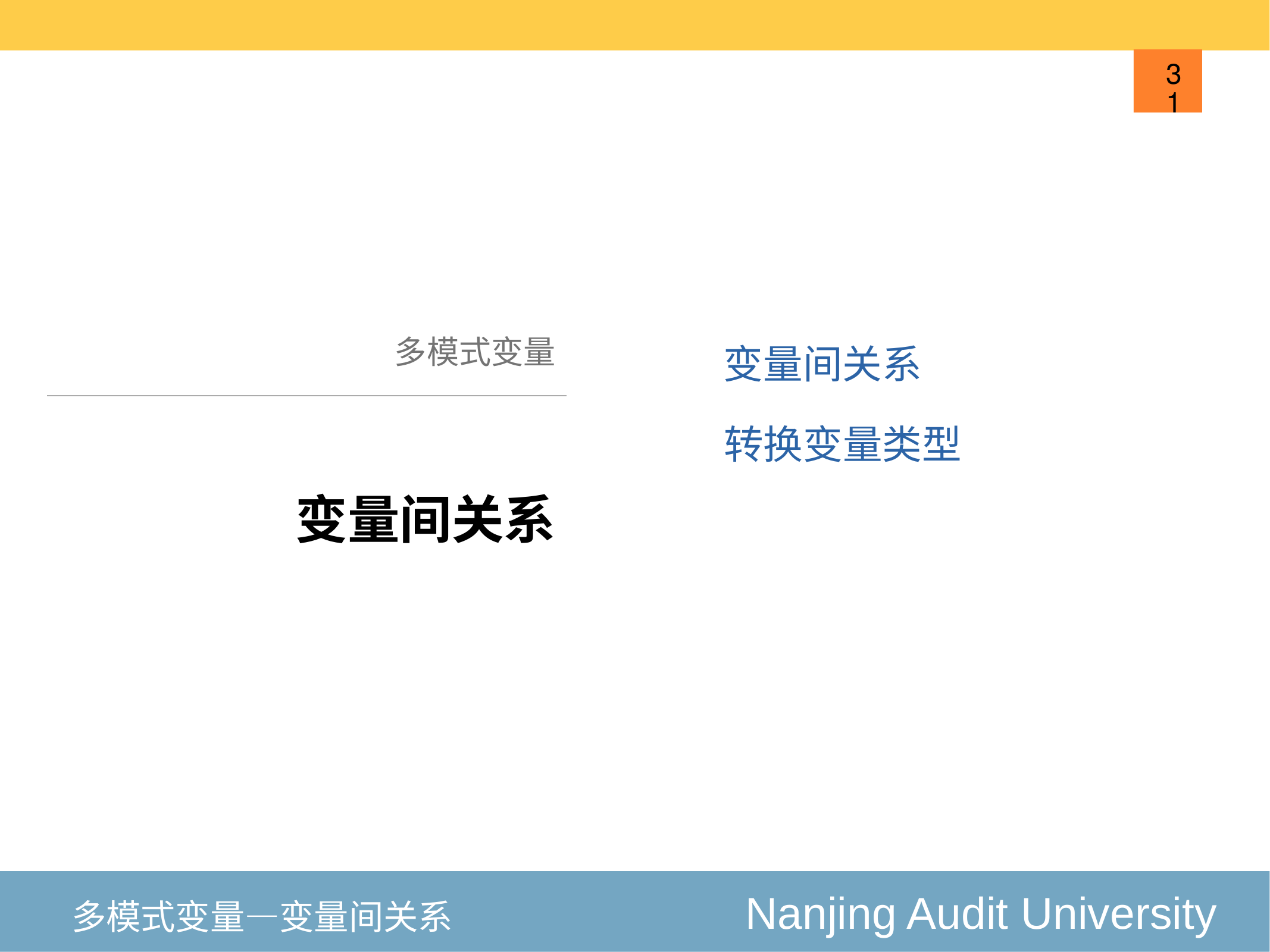

31
多模式变量
变量间关系
转换变量类型
# 变量间关系
多模式变量—变量间关系